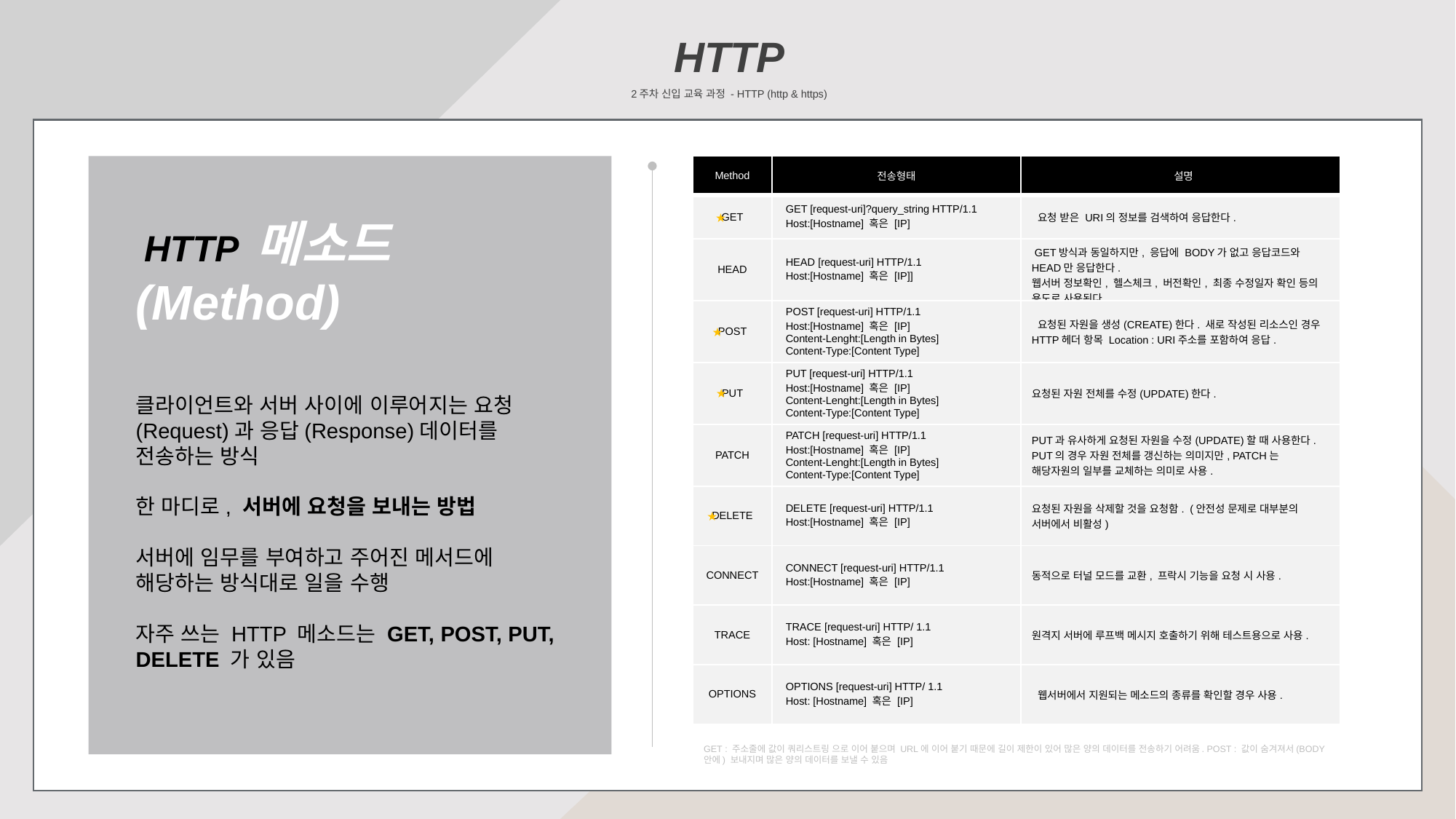

HTTP
2주차 신입 교육 과정 - HTTP (http & https)

| Method | 전송형태 | 설명 |
| --- | --- | --- |
| GET | GET [request-uri]?query\_string HTTP/1.1  Host:[Hostname] 혹은 [IP] | 요청 받은 URI의 정보를 검색하여 응답한다. |
| HEAD | HEAD [request-uri] HTTP/1.1  Host:[Hostname] 혹은 [IP]] | GET방식과 동일하지만, 응답에 BODY가 없고 응답코드와 HEAD만 응답한다. 웹서버 정보확인, 헬스체크, 버전확인, 최종 수정일자 확인 등의 용도로 사용된다. |
| POST | POST [request-uri] HTTP/1.1  Host:[Hostname] 혹은 [IP]  Content-Lenght:[Length in Bytes]  Content-Type:[Content Type] | 요청된 자원을 생성(CREATE)한다. 새로 작성된 리소스인 경우 HTTP헤더 항목 Location : URI주소를 포함하여 응답. |
| PUT | PUT [request-uri] HTTP/1.1  Host:[Hostname] 혹은 [IP]  Content-Lenght:[Length in Bytes]  Content-Type:[Content Type] | 요청된 자원 전체를 수정(UPDATE)한다. |
| PATCH | PATCH [request-uri] HTTP/1.1  Host:[Hostname] 혹은 [IP]  Content-Lenght:[Length in Bytes]  Content-Type:[Content Type] | PUT과 유사하게 요청된 자원을 수정(UPDATE)할 때 사용한다. PUT의 경우 자원 전체를 갱신하는 의미지만, PATCH는 해당자원의 일부를 교체하는 의미로 사용. |
| DELETE | DELETE [request-uri] HTTP/1.1  Host:[Hostname] 혹은 [IP] | 요청된 자원을 삭제할 것을 요청함.  (안전성 문제로 대부분의 서버에서 비활성) |
| CONNECT | CONNECT [request-uri] HTTP/1.1  Host:[Hostname] 혹은 [IP] | 동적으로 터널 모드를 교환, 프락시 기능을 요청 시 사용. |
| TRACE | TRACE [request-uri] HTTP/ 1.1  Host: [Hostname] 혹은 [IP] | 원격지 서버에 루프백 메시지 호출하기 위해 테스트용으로 사용. |
| OPTIONS | OPTIONS [request-uri] HTTP/ 1.1  Host: [Hostname] 혹은 [IP] | 웹서버에서 지원되는 메소드의 종류를 확인할 경우 사용. |
★
 HTTP 메소드(Method)

클라이언트와 서버 사이에 이루어지는 요청(Request)과 응답(Response)데이터를 전송하는 방식

한 마디로, 서버에 요청을 보내는 방법

서버에 임무를 부여하고 주어진 메서드에 해당하는 방식대로 일을 수행

자주 쓰는 HTTP 메소드는 GET, POST, PUT, DELETE 가 있음

★
★
★
GET : 주소줄에 값이 쿼리스트링 으로 이어 붙으며 URL에 이어 붙기 때문에 길이 제한이 있어 많은 양의 데이터를 전송하기 어려움. POST : 값이 숨겨져서(BODY 안에) 보내지며 많은 양의 데이터를 보낼 수 있음